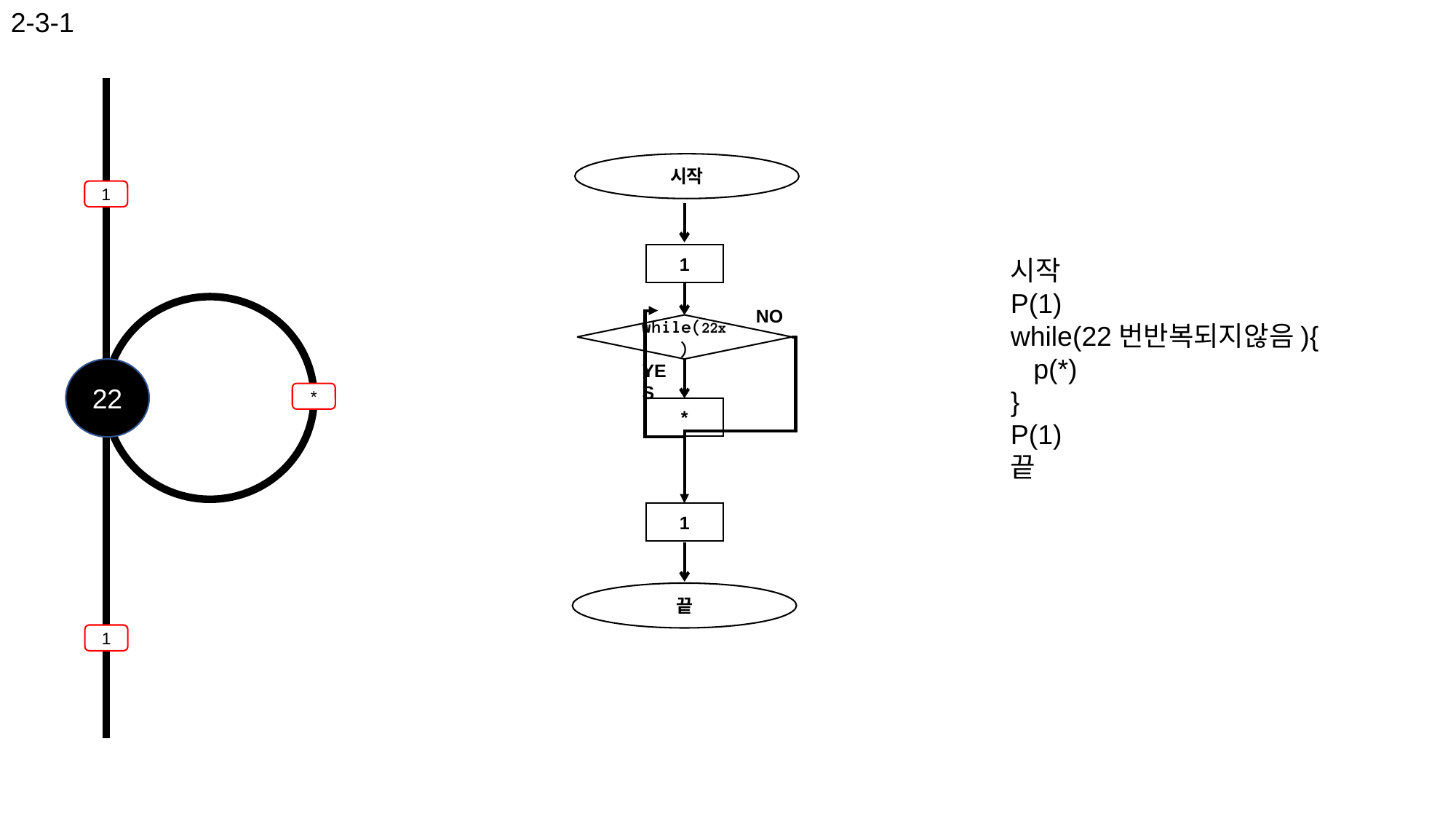

2-3-1
시작
1
1
시작
P(1)
while(22번반복되지않음){
   p(*)
}
P(1)
끝

NO
while(22x)
YES
22
*
*
1
끝
1